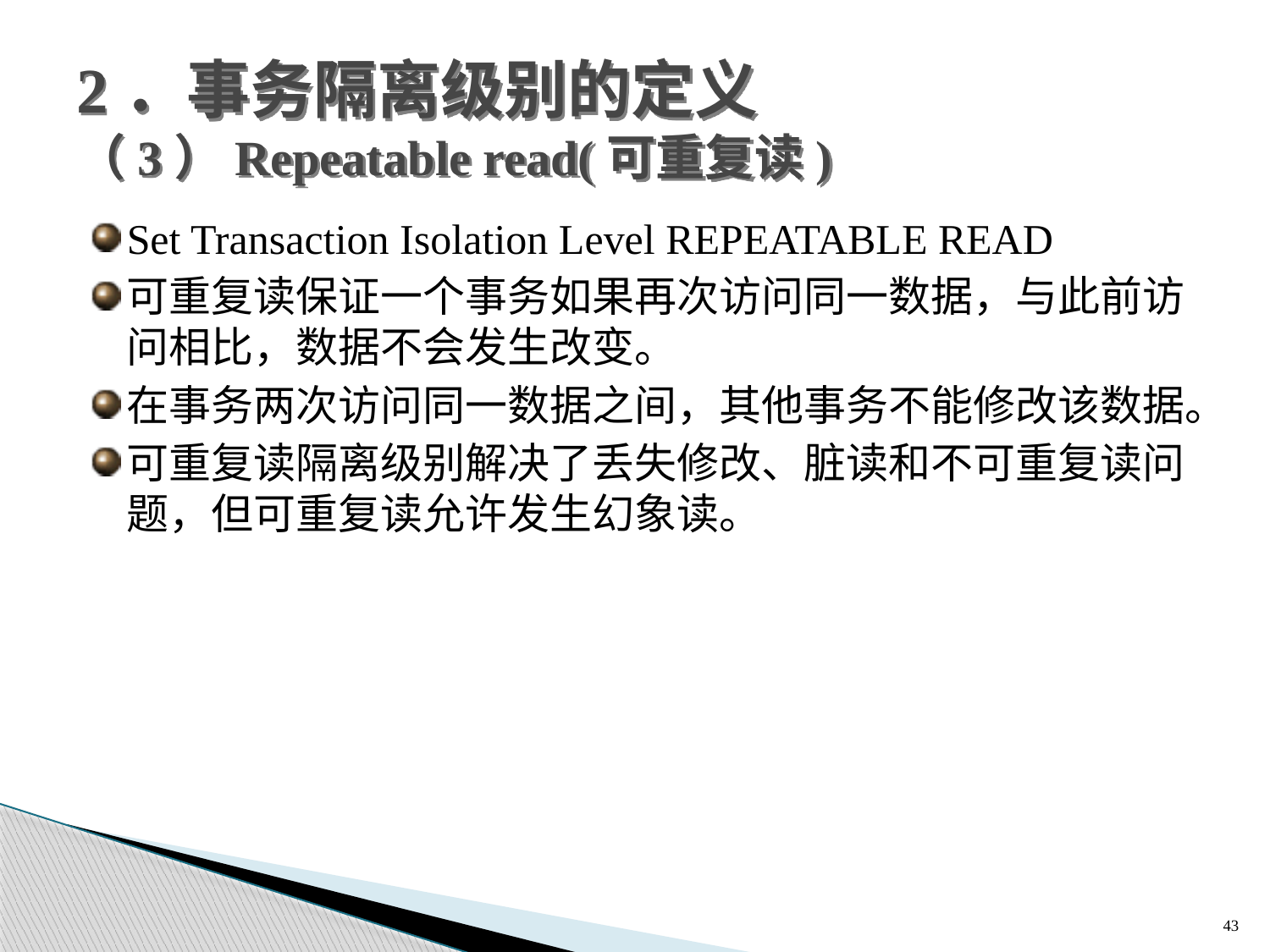

# 2．事务隔离级别的定义 （3）Repeatable read(可重复读)
Set Transaction Isolation Level REPEATABLE READ
可重复读保证一个事务如果再次访问同一数据，与此前访问相比，数据不会发生改变。
在事务两次访问同一数据之间，其他事务不能修改该数据。
可重复读隔离级别解决了丢失修改、脏读和不可重复读问题，但可重复读允许发生幻象读。
43